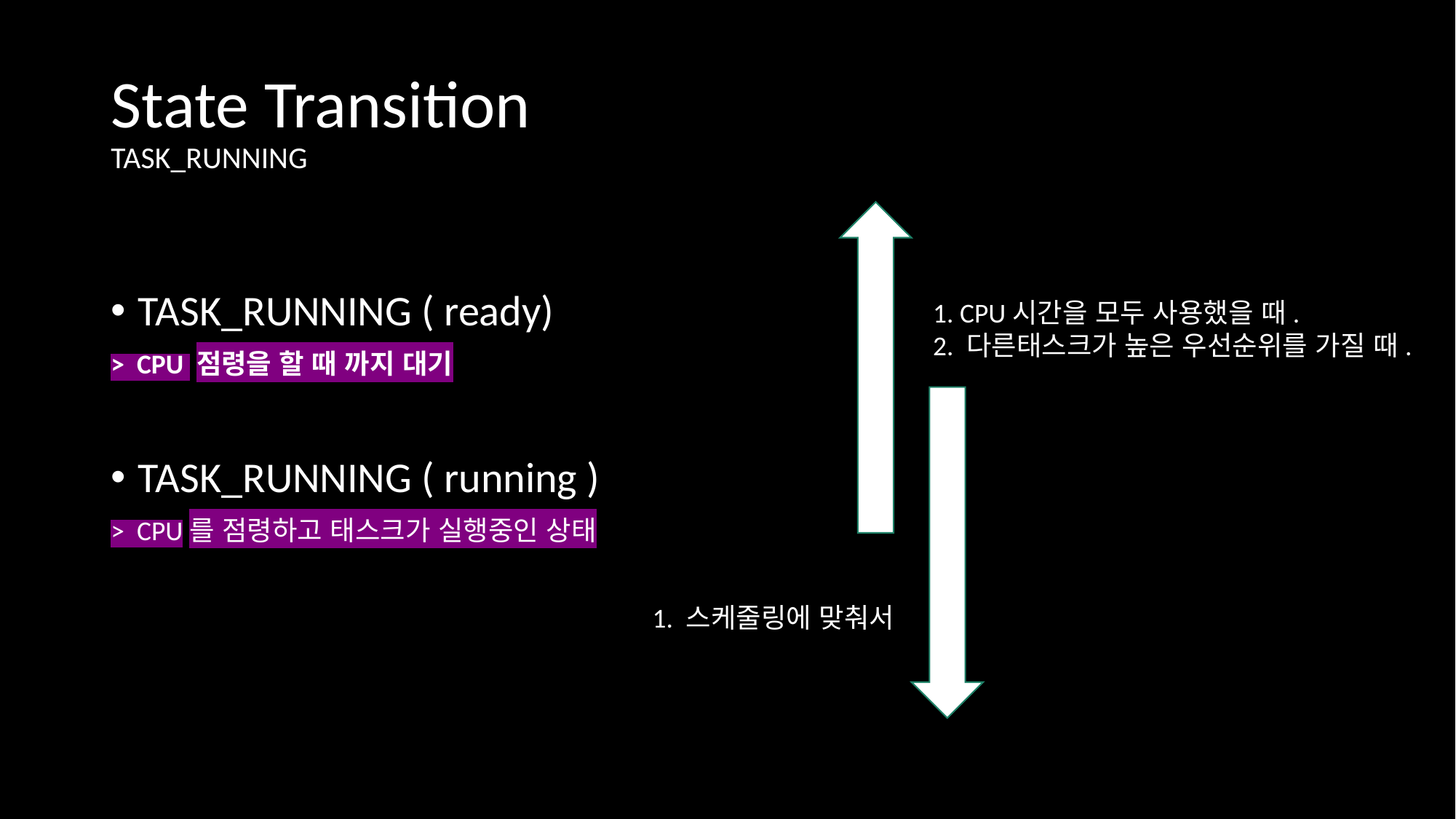

# State Transition TASK_RUNNING

TASK_RUNNING ( ready)
>  CPU 점령을 할 때 까지 대기

TASK_RUNNING ( running )
>  CPU를 점령하고 태스크가 실행중인 상태
1. CPU시간을 모두 사용했을 때.
2. 다른태스크가 높은 우선순위를 가질 때.

1. 스케줄링에 맞춰서